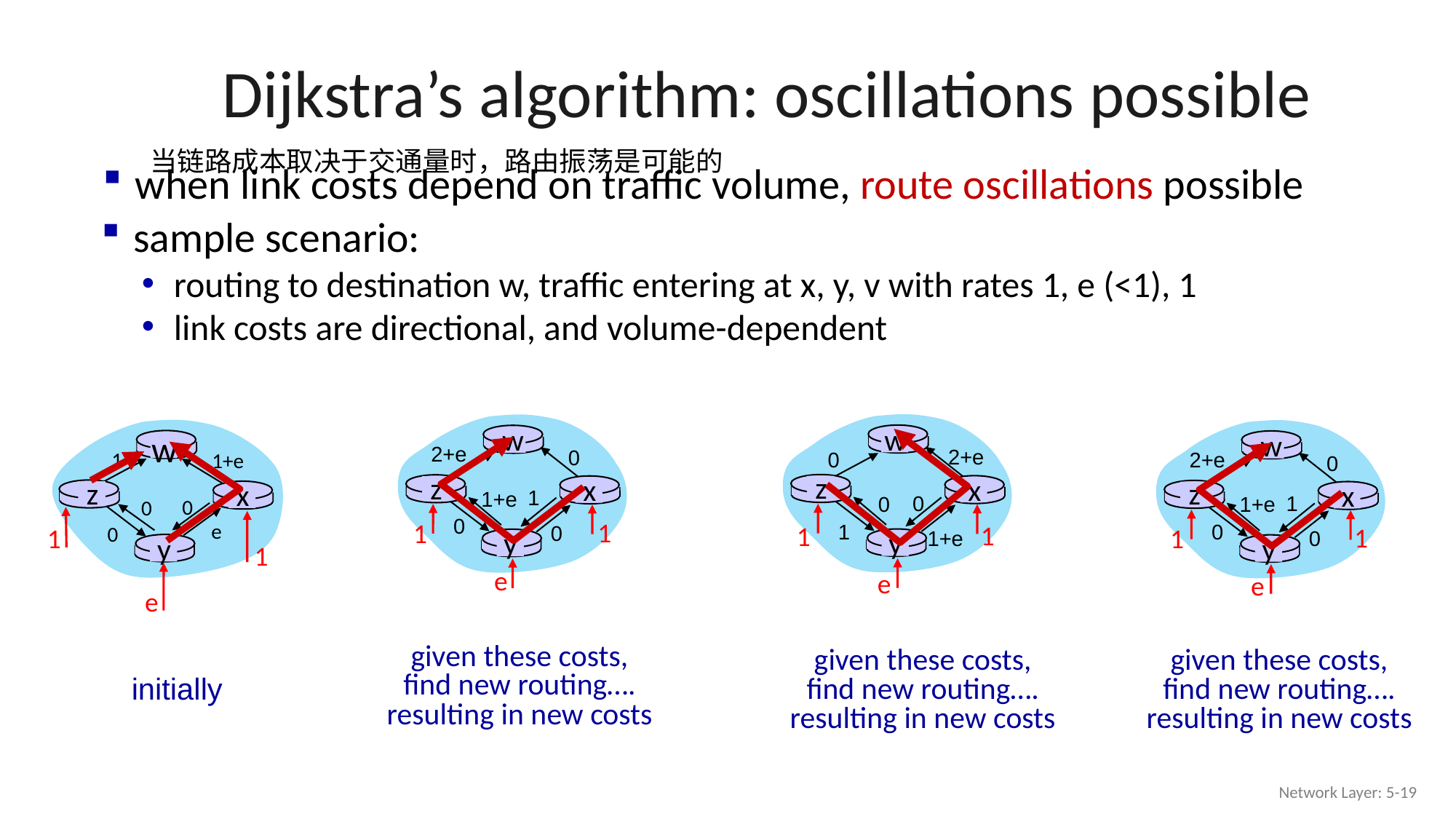

# Dijkstra’s algorithm: oscillations possible
当链路成本取决于交通量时，路由振荡是可能的
when link costs depend on traffic volume, route oscillations possible
sample scenario:
routing to destination w, traffic entering at x, y, v with rates 1, e (<1), 1
link costs are directional, and volume-dependent

w

z

x

y

given these costs,
find new routing….
resulting in new costs

w

z

x

y

given these costs,
find new routing….
resulting in new costs

w

z

x

y

given these costs,
find new routing….
resulting in new costs
w

2+e
0
1
1+e
0
0

2+e
0
0
0
1
1+e
2+e
0
1
1+e
0
0
1

1+e

z

x

0
0

1
1
e

1
1
e
e
1
1
e
0
1
1
e
y

initially
Network Layer: 5-19